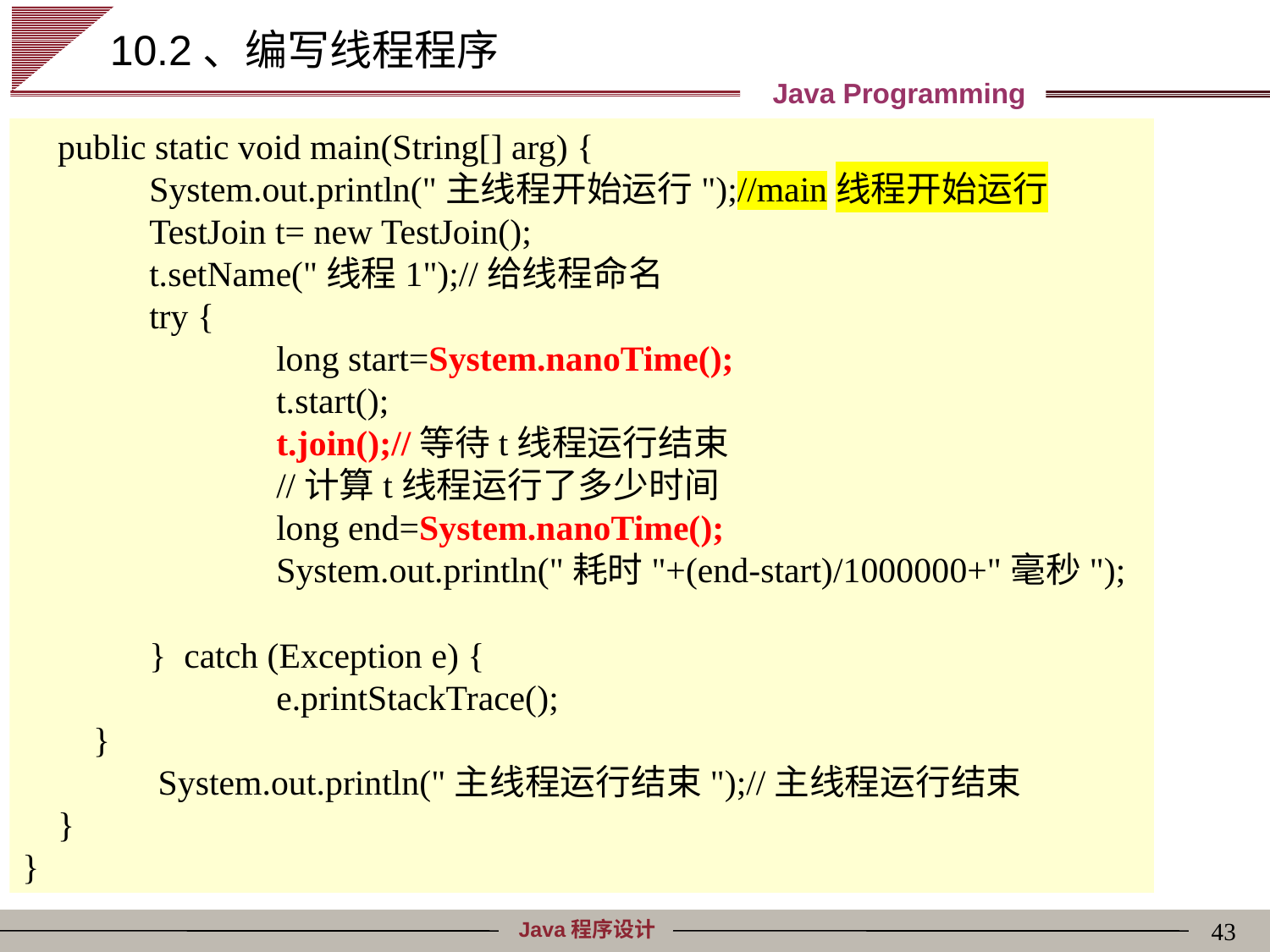

# 10.2、编写线程程序
    public static void main(String[] arg) {
    	System.out.println("主线程开始运行");//main线程开始运行
    	TestJoin t= new TestJoin();
    	t.setName("线程1");//给线程命名
 	try {
            		long start=System.nanoTime();
            		t.start();
            		t.join();//等待t线程运行结束
            		//计算t线程运行了多少时间
            		long end=System.nanoTime();
		System.out.println("耗时"+(end-start)/1000000+"毫秒");
        	}  catch (Exception e) {
            		e.printStackTrace();
        }
        	 System.out.println("主线程运行结束");//主线程运行结束
    }
}